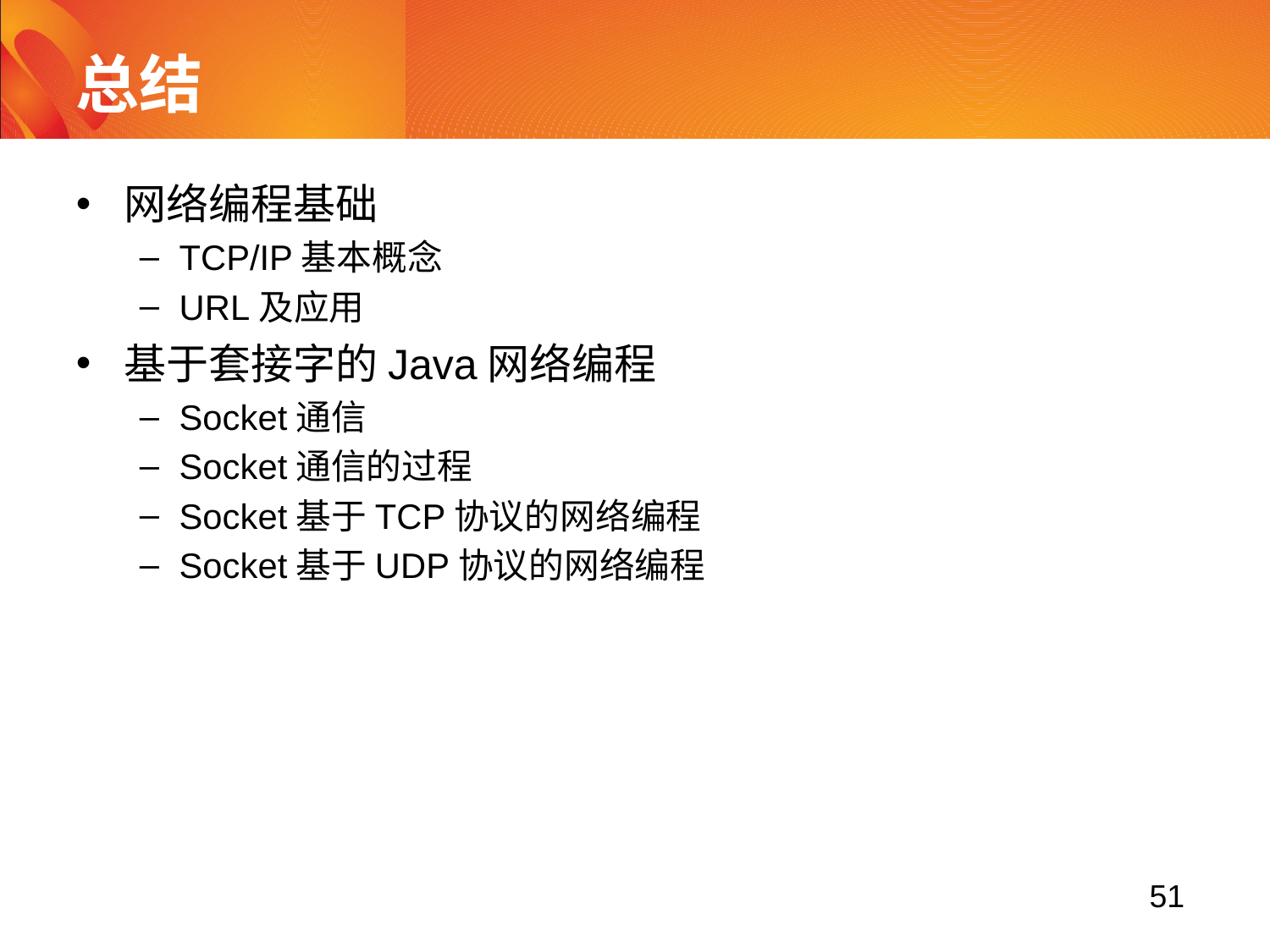

# 总结
网络编程基础
TCP/IP基本概念
URL及应用
基于套接字的Java网络编程
Socket通信
Socket通信的过程
Socket基于TCP协议的网络编程
Socket基于UDP协议的网络编程